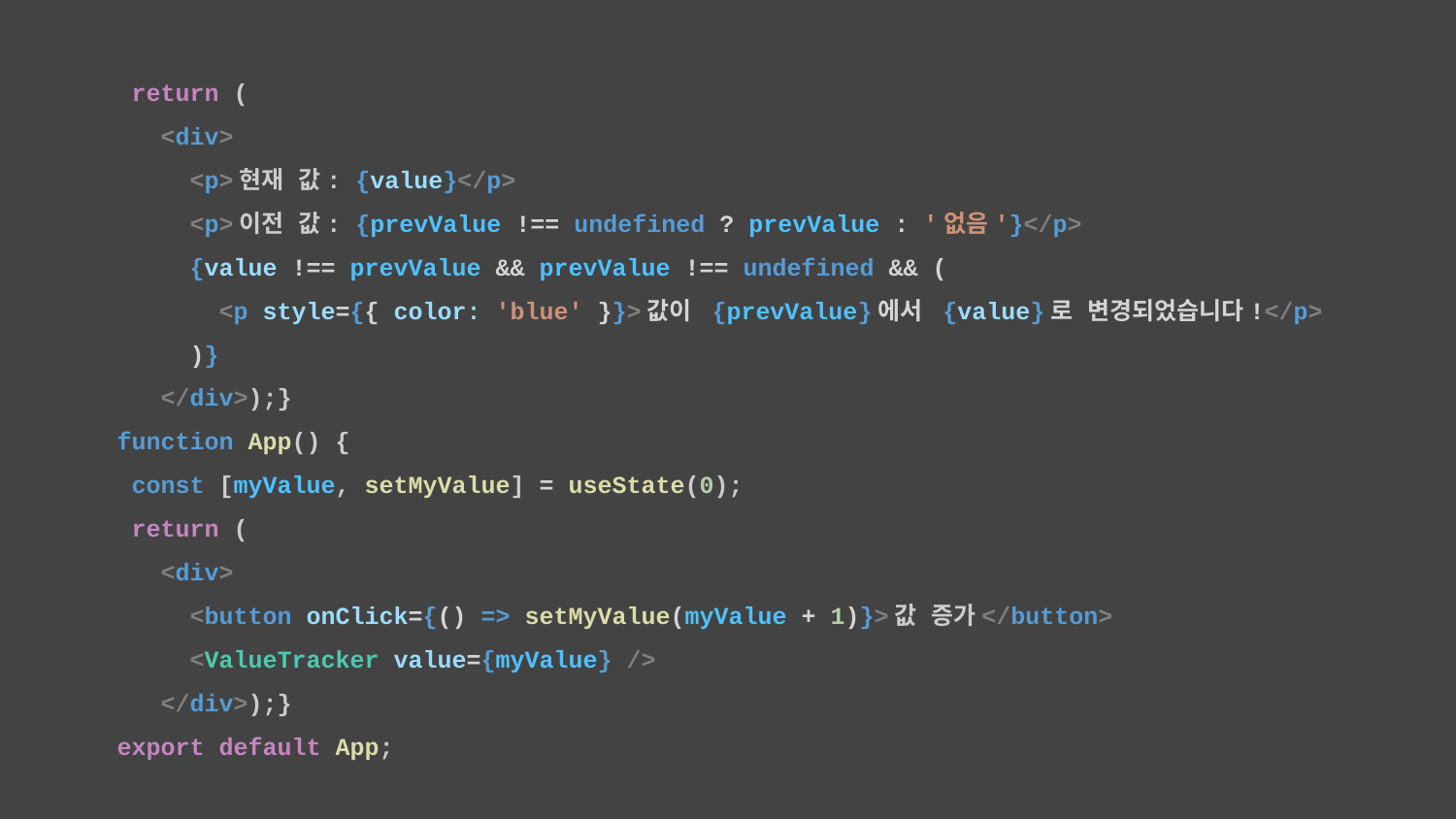

return (
   <div>
     <p>현재 값: {value}</p>
     <p>이전 값: {prevValue !== undefined ? prevValue : '없음'}</p>
     {value !== prevValue && prevValue !== undefined && (
       <p style={{ color: 'blue' }}>값이 {prevValue}에서 {value}로 변경되었습니다!</p>
     )}
   </div>);}
function App() {
 const [myValue, setMyValue] = useState(0);
 return (
   <div>
     <button onClick={() => setMyValue(myValue + 1)}>값 증가</button>
     <ValueTracker value={myValue} />
   </div>);}
export default App;